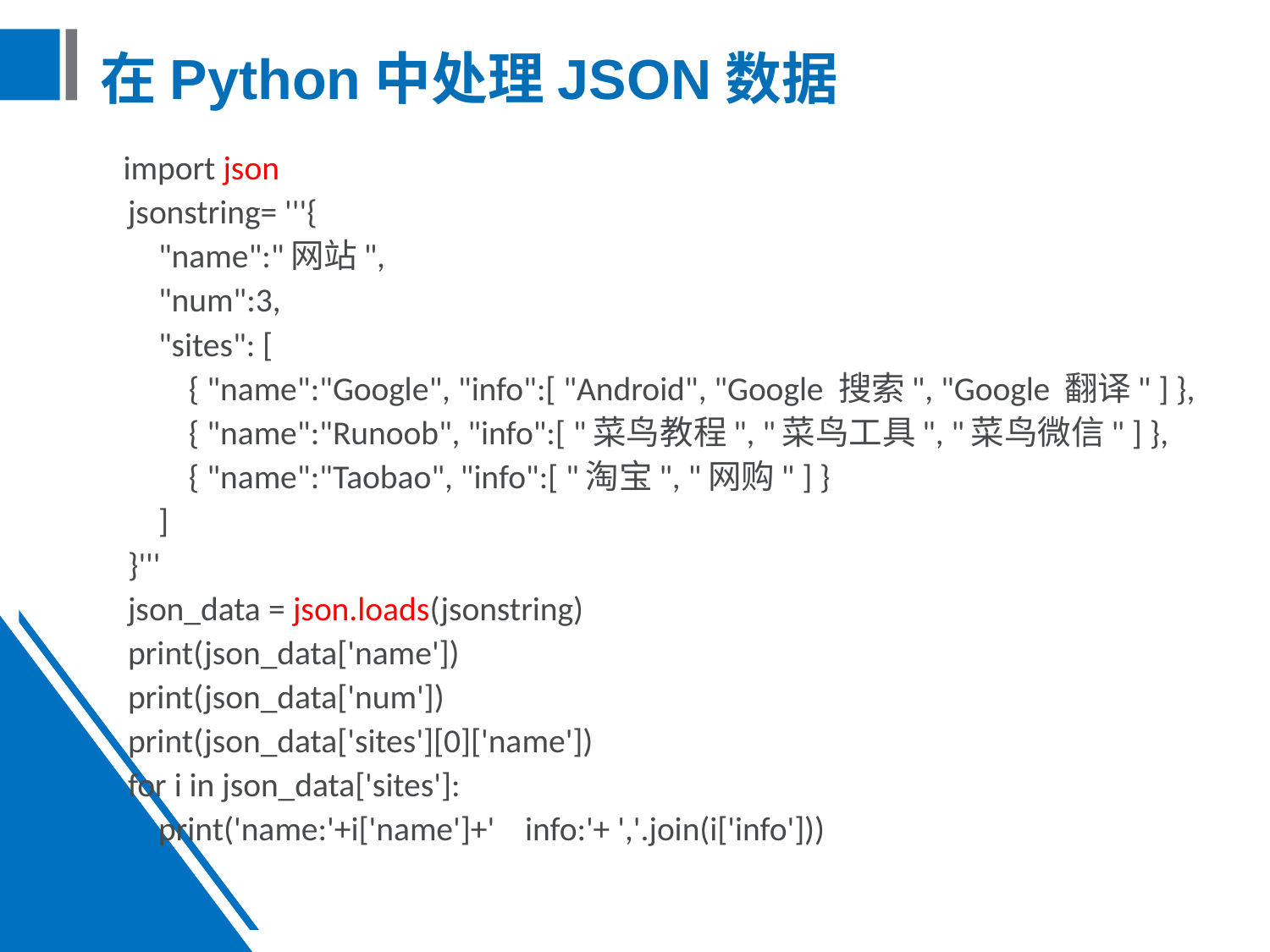

# 在Python中处理JSON数据
    import json
jsonstring= '''{
    "name":"网站",
    "num":3,
    "sites": [
        { "name":"Google", "info":[ "Android", "Google 搜索", "Google 翻译" ] },
        { "name":"Runoob", "info":[ "菜鸟教程", "菜鸟工具", "菜鸟微信" ] },
        { "name":"Taobao", "info":[ "淘宝", "网购" ] }
    ]
}'''
json_data = json.loads(jsonstring)
print(json_data['name'])
print(json_data['num'])
print(json_data['sites'][0]['name'])
for i in json_data['sites']:
    print('name:'+i['name']+'    info:'+ ','.join(i['info']))
14